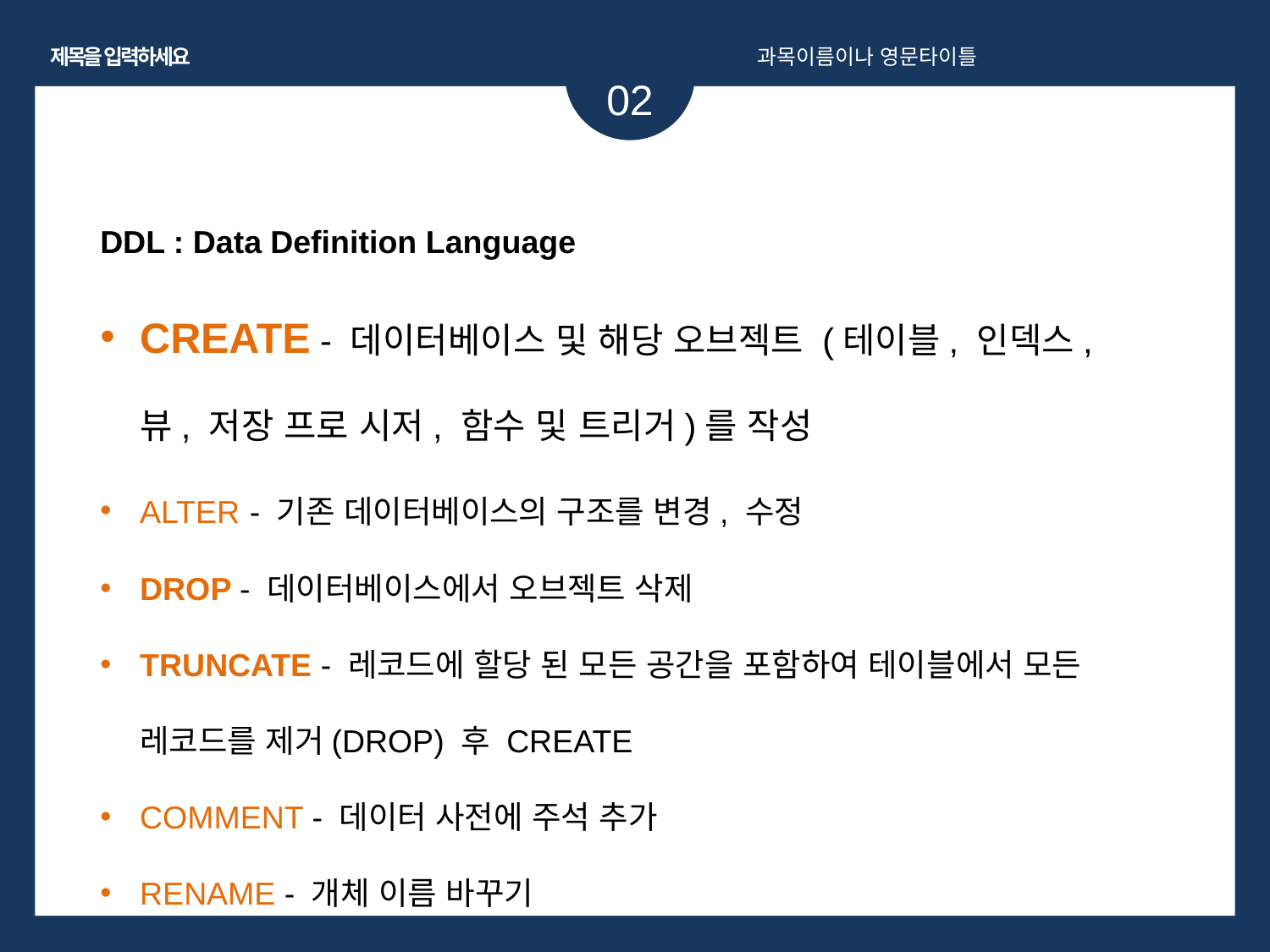

제목을 입력하세요
과목이름이나 영문타이틀
02

DDL : Data Definition Language
CREATE - 데이터베이스 및 해당 오브젝트 (테이블, 인덱스, 뷰, 저장 프로 시저, 함수 및 트리거)를 작성
ALTER - 기존 데이터베이스의 구조를 변경, 수정
DROP - 데이터베이스에서 오브젝트 삭제
TRUNCATE - 레코드에 할당 된 모든 공간을 포함하여 테이블에서 모든 레코드를 제거(DROP) 후 CREATE
COMMENT - 데이터 사전에 주석 추가
RENAME - 개체 이름 바꾸기